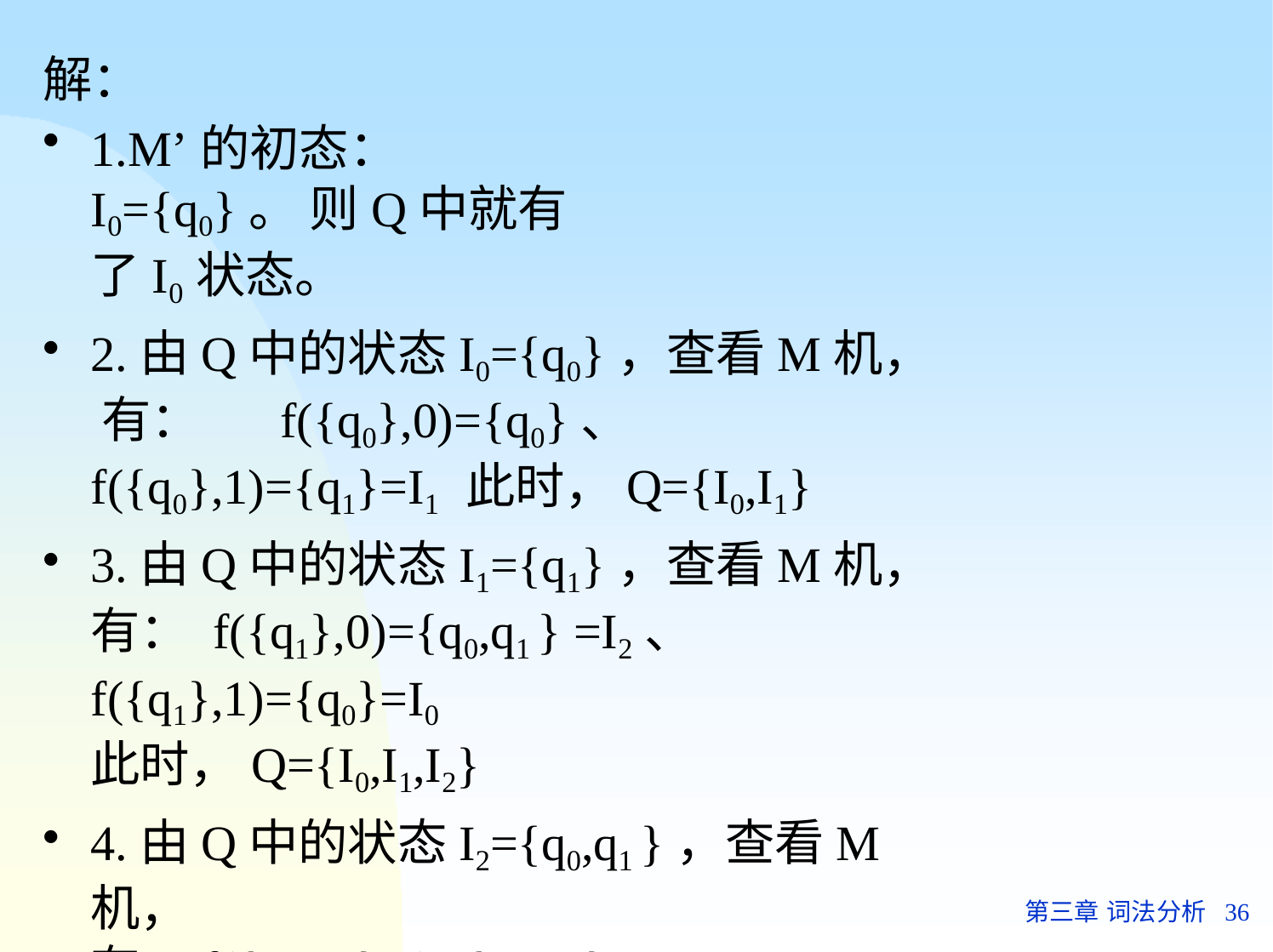

解：
1.M’的初态：I0={q0}。 则Q中就有了I0状态。
2.由Q中的状态I0={q0}，查看M机，  有：	f({q0},0)={q0}、 f({q0},1)={q1}=I1  此时，Q={I0,I1}
3.由Q中的状态I1={q1}，查看M机，
有： f({q1},0)={q0,q1 } =I2、 f({q1},1)={q0}=I0
此时，Q={I0,I1,I2}
4.由Q中的状态I2={q0,q1 }，查看M机，
有：f({q0,q1 },0)={q0,q1 }、 f({q0,q1 },1)={q0,q1 }=I2
此时，Q={I0,I1 ,I2}
5.F={I1 ,I2}
第三章 词法分析	36